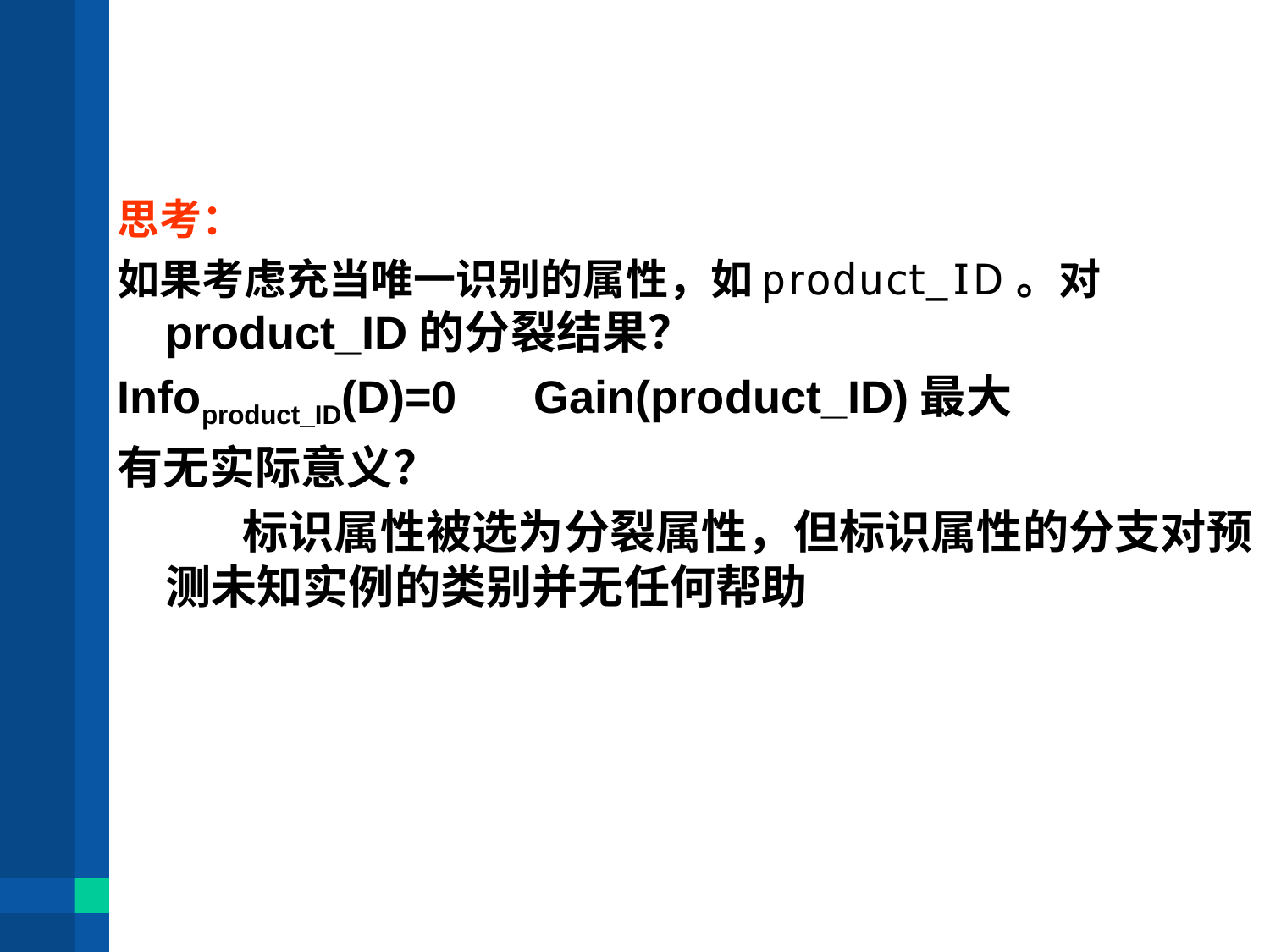

思考：
如果考虑充当唯一识别的属性，如product_ID。对product_ID的分裂结果？
Infoproduct_ID(D)=0      Gain(product_ID)最大
有无实际意义？
           标识属性被选为分裂属性，但标识属性的分支对预测未知实例的类别并无任何帮助